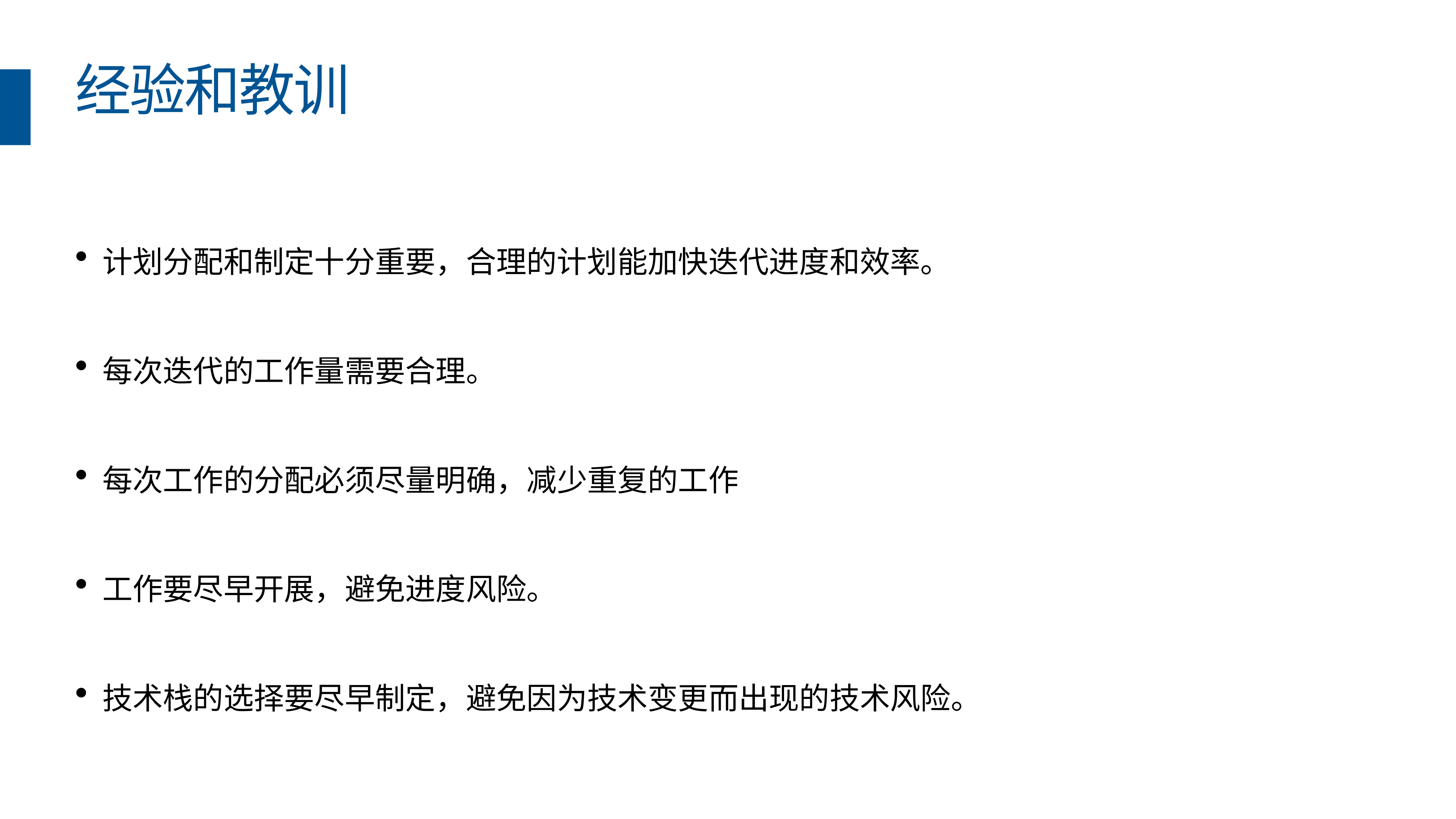

# 经验和教训
计划分配和制定十分重要，合理的计划能加快迭代进度和效率。
每次迭代的工作量需要合理。
每次工作的分配必须尽量明确，减少重复的工作
工作要尽早开展，避免进度风险。
技术栈的选择要尽早制定，避免因为技术变更而出现的技术风险。